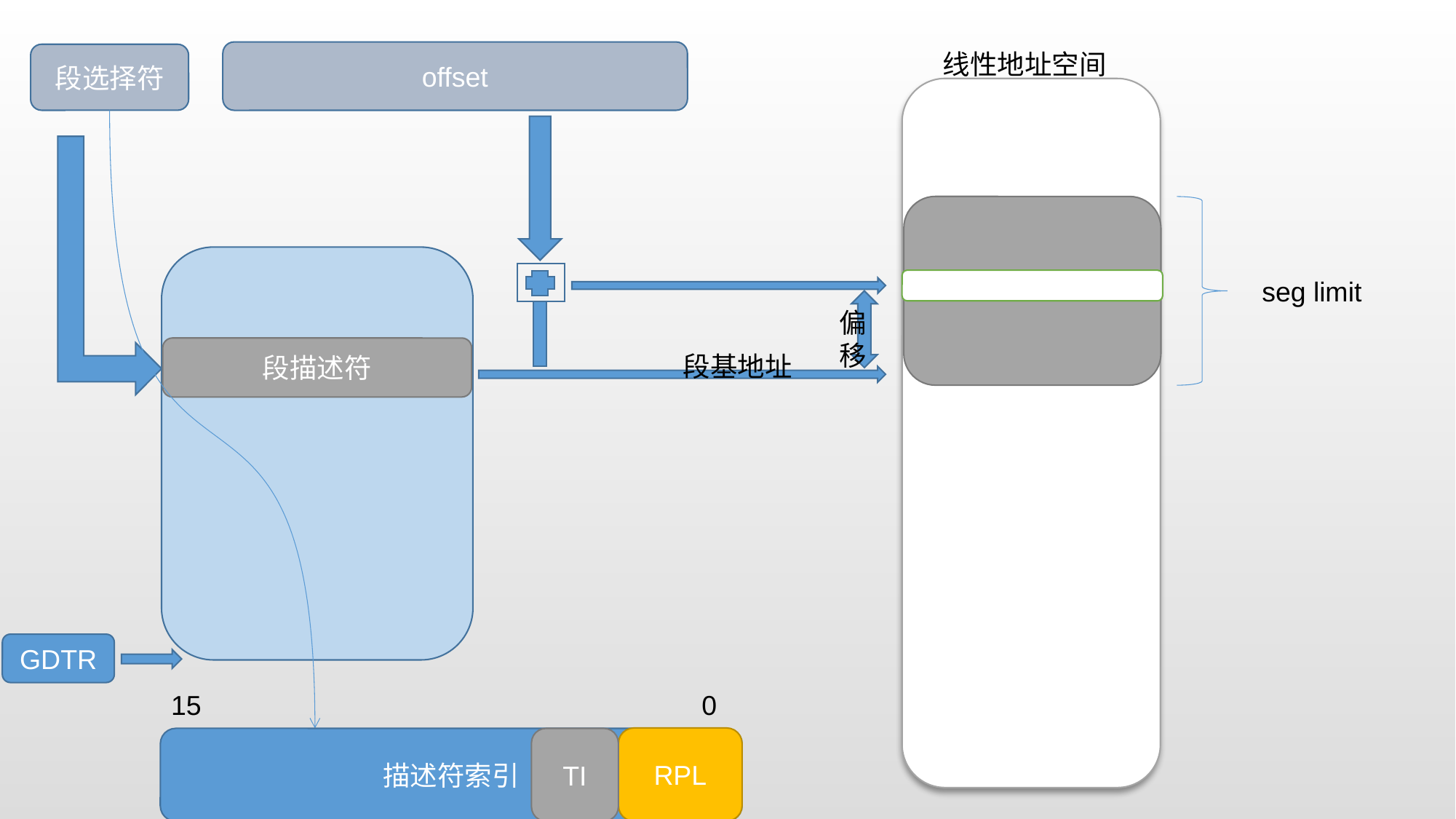

offset
线性地址空间
段选择符

seg limit

偏移

段描述符
段基地址

GDTR

15
0
RPL
描述符索引
TI